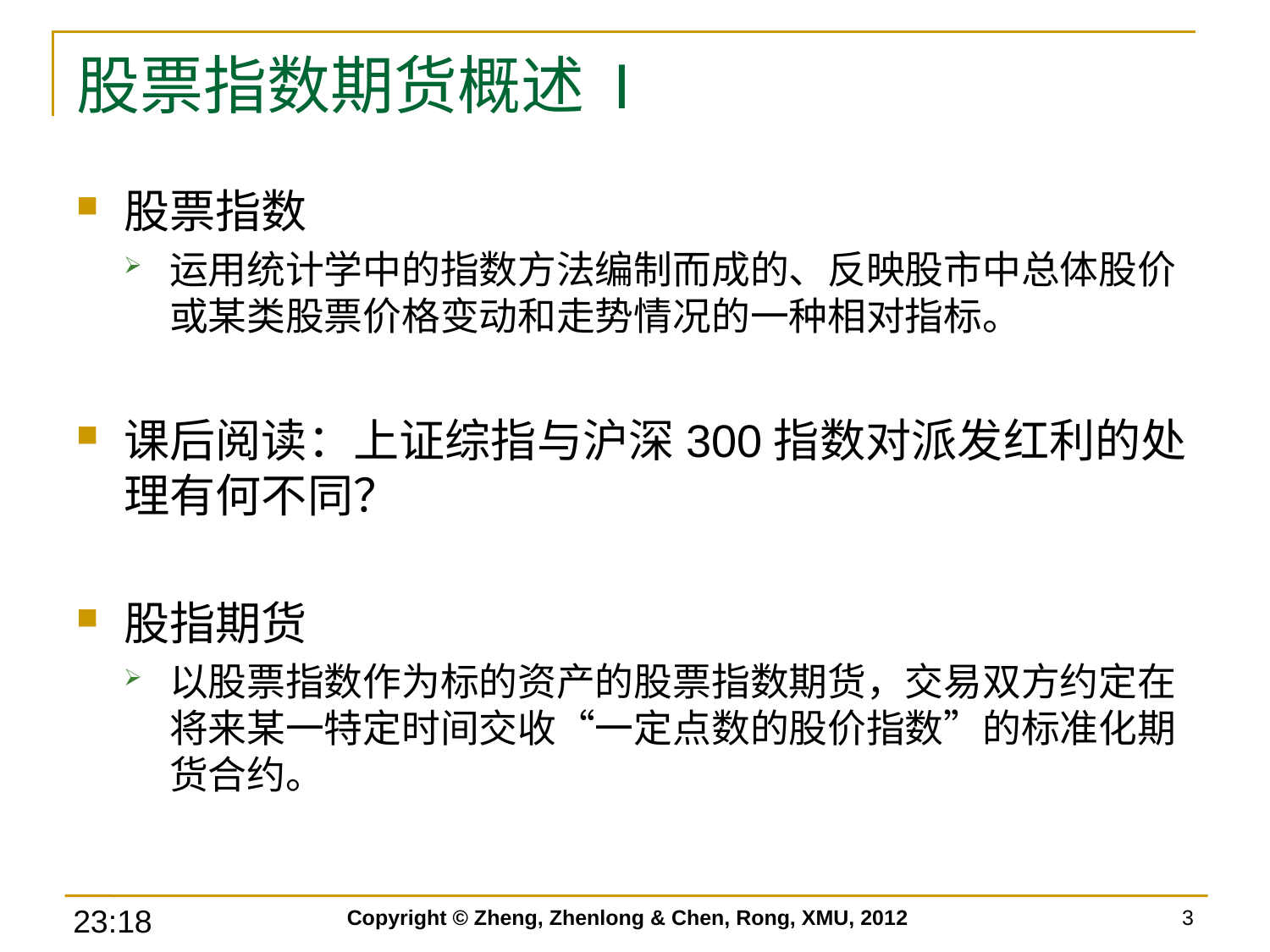

# 股票指数期货概述 I
股票指数
运用统计学中的指数方法编制而成的、反映股市中总体股价或某类股票价格变动和走势情况的一种相对指标。

课后阅读：上证综指与沪深300指数对派发红利的处理有何不同？

股指期货
以股票指数作为标的资产的股票指数期货，交易双方约定在将来某一特定时间交收“一定点数的股价指数”的标准化期货合约。
Copyright © Zheng, Zhenlong & Chen, Rong, XMU, 2012
3